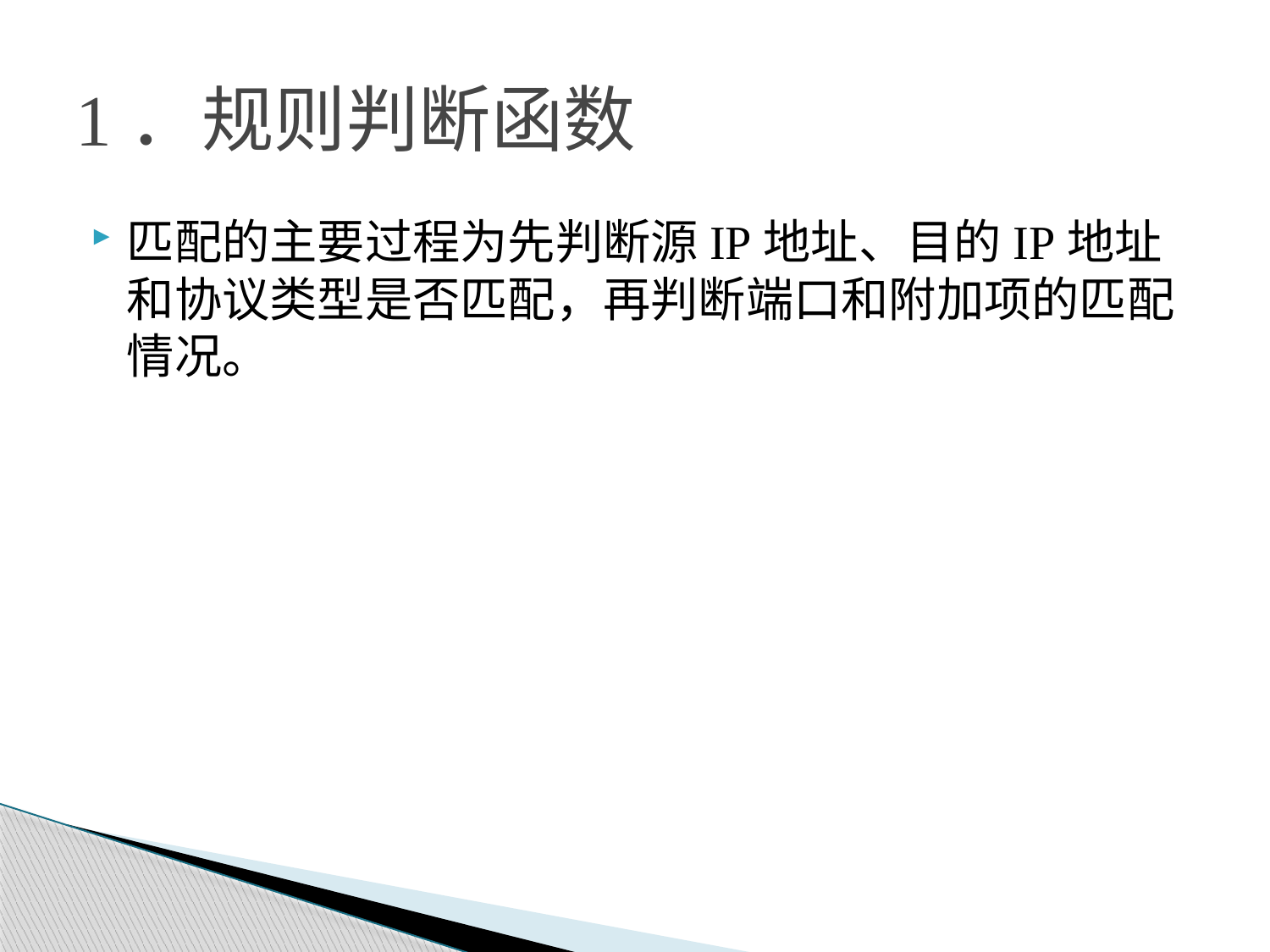

# 1．规则判断函数
匹配的主要过程为先判断源IP地址、目的IP地址和协议类型是否匹配，再判断端口和附加项的匹配情况。